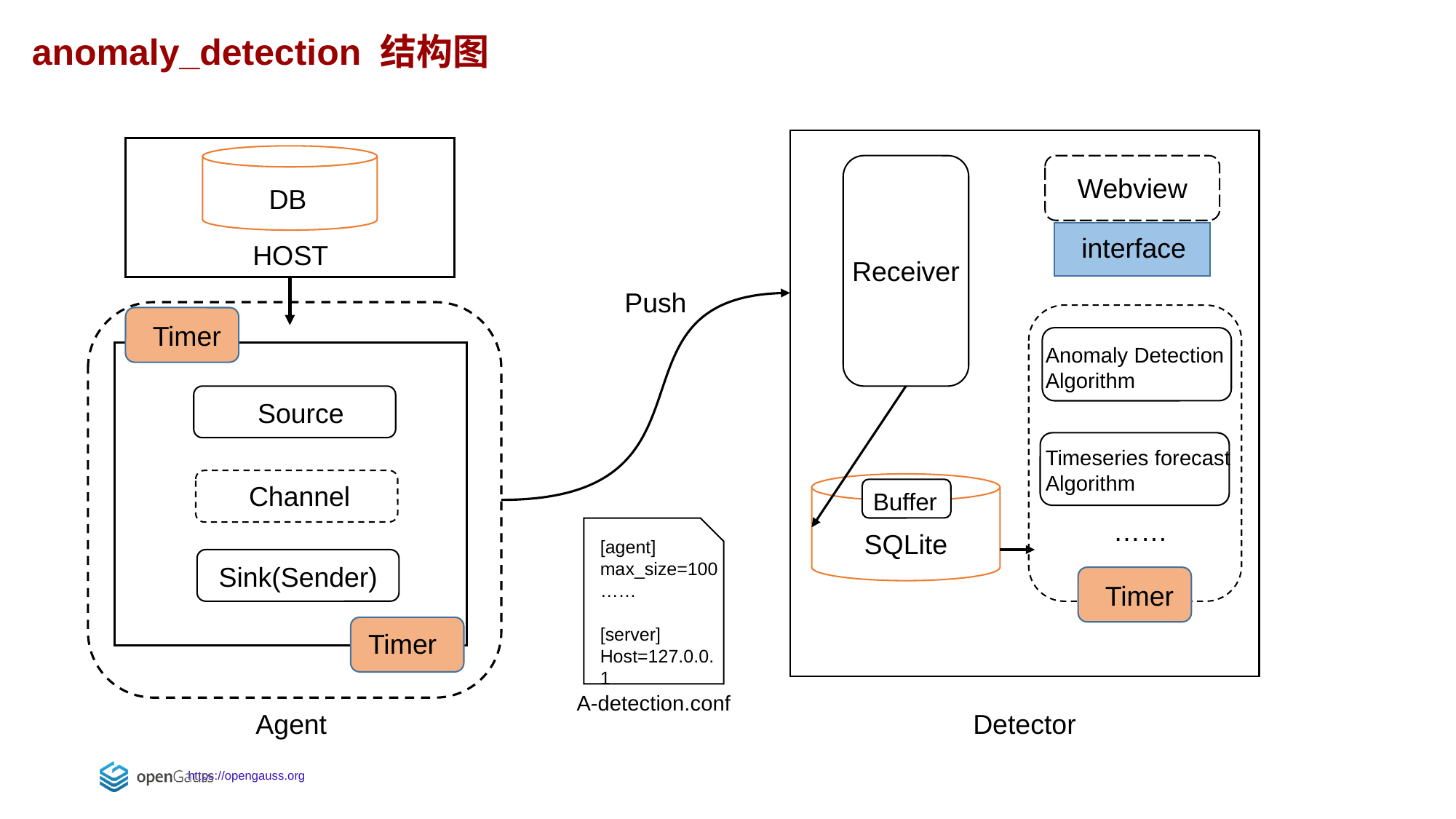

anomaly_detection 结构图

Webview
DB

interface
HOST
Receiver
Push

Timer

Anomaly Detection Algorithm

Source

Timeseries forecast Algorithm

Channel

Buffer
……

SQLite
[agent]
max_size=100
……

[server]
Host=127.0.0.1

Sink(Sender)

Timer

Timer
A-detection.conf
Agent
Detector